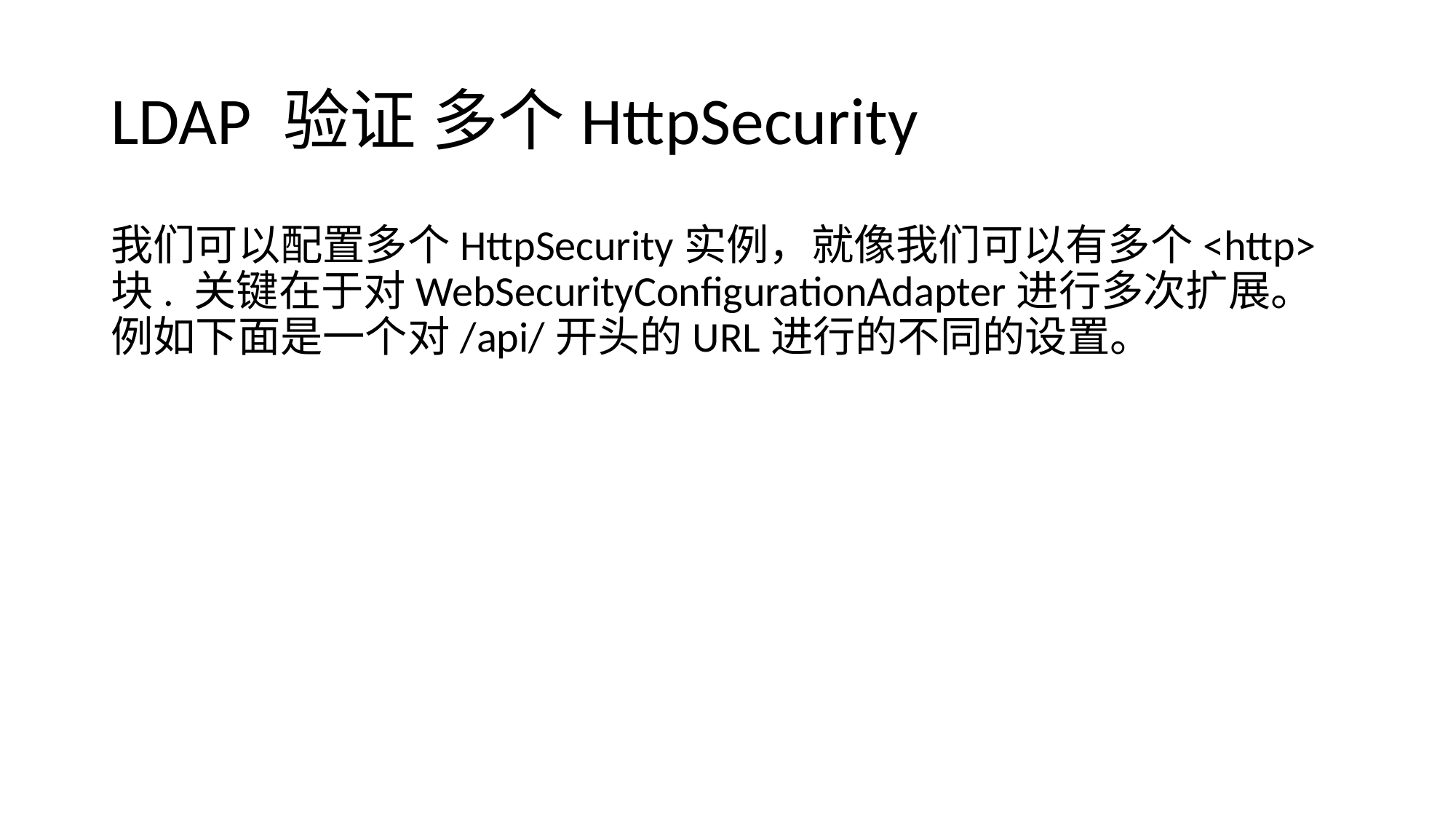

# LDAP 验证 多个HttpSecurity
我们可以配置多个HttpSecurity实例，就像我们可以有多个<http>块. 关键在于对WebSecurityConfigurationAdapter进行多次扩展。例如下面是一个对/api/开头的URL进行的不同的设置。